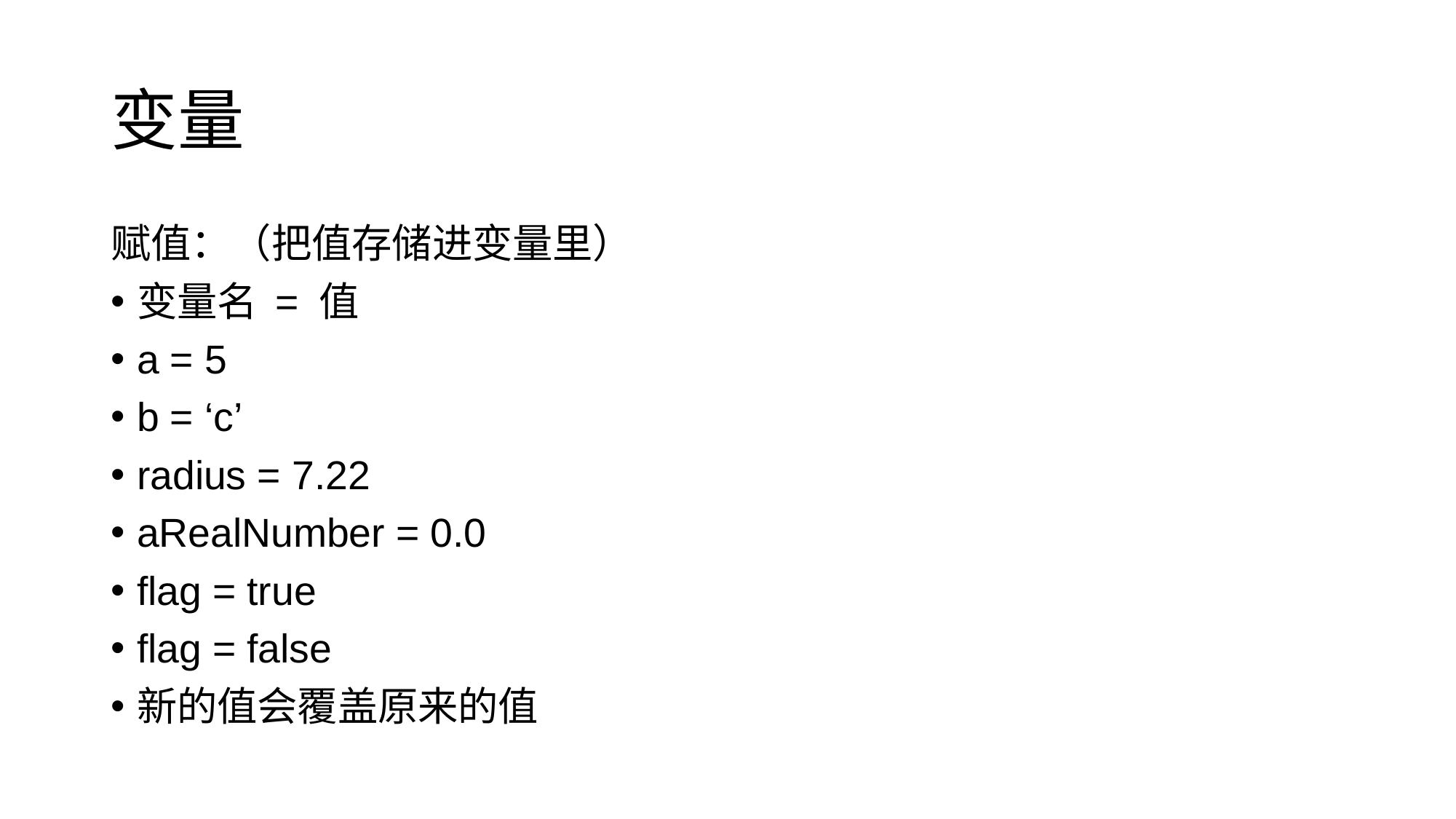

# 变量
赋值：（把值存储进变量里）
变量名 = 值
a = 5
b = ‘c’
radius = 7.22
aRealNumber = 0.0
flag = true
flag = false
新的值会覆盖原来的值